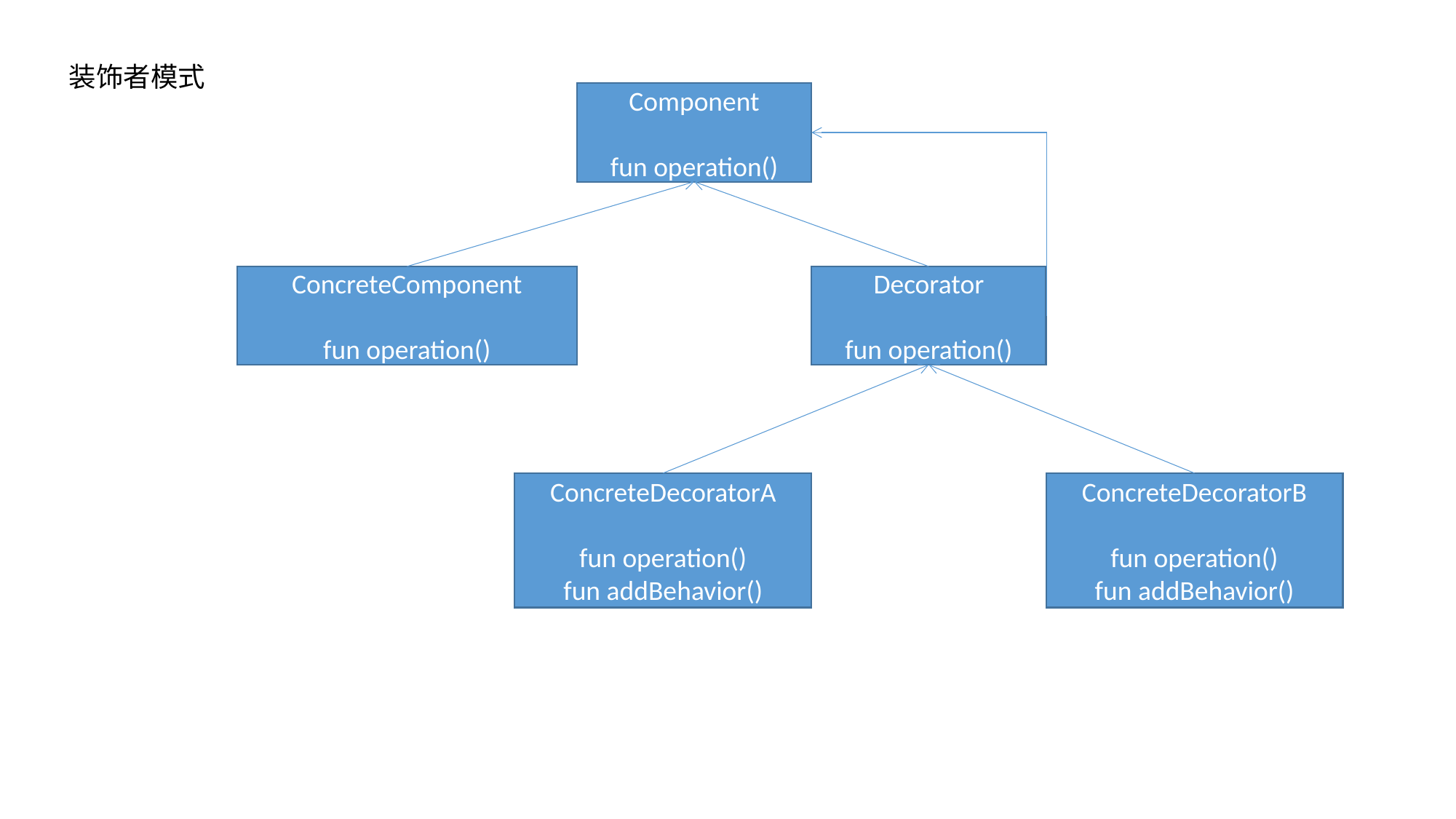

装饰者模式
Component

fun operation()
ConcreteComponent

fun operation()
Decorator

fun operation()
ConcreteDecoratorA

fun operation()
fun addBehavior()
ConcreteDecoratorB

fun operation()
fun addBehavior()